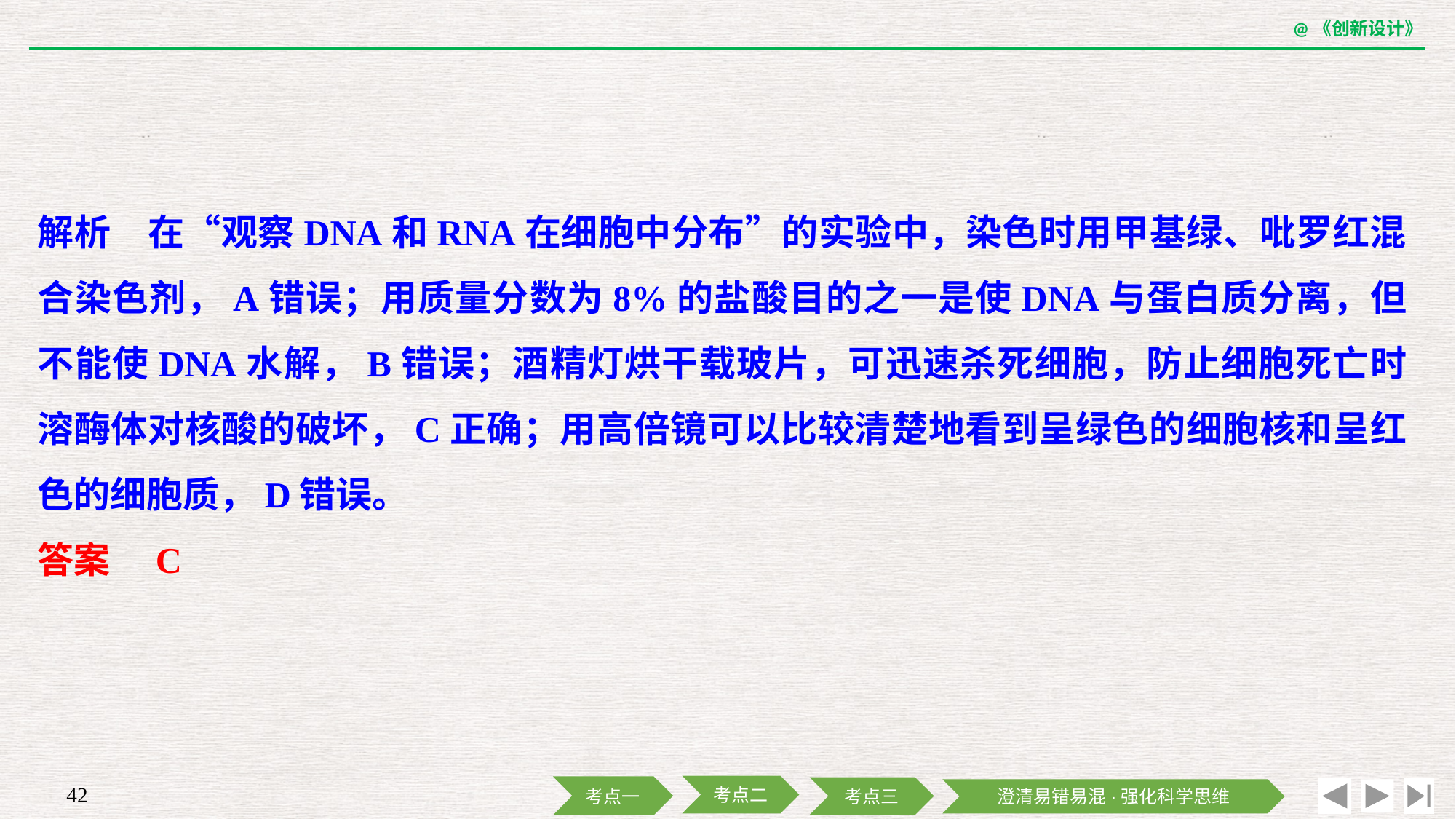

解析　在“观察DNA和RNA在细胞中分布”的实验中，染色时用甲基绿、吡罗红混合染色剂，A错误；用质量分数为8%的盐酸目的之一是使DNA与蛋白质分离，但不能使DNA水解，B错误；酒精灯烘干载玻片，可迅速杀死细胞，防止细胞死亡时溶酶体对核酸的破坏，C正确；用高倍镜可以比较清楚地看到呈绿色的细胞核和呈红色的细胞质，D错误。
答案　C